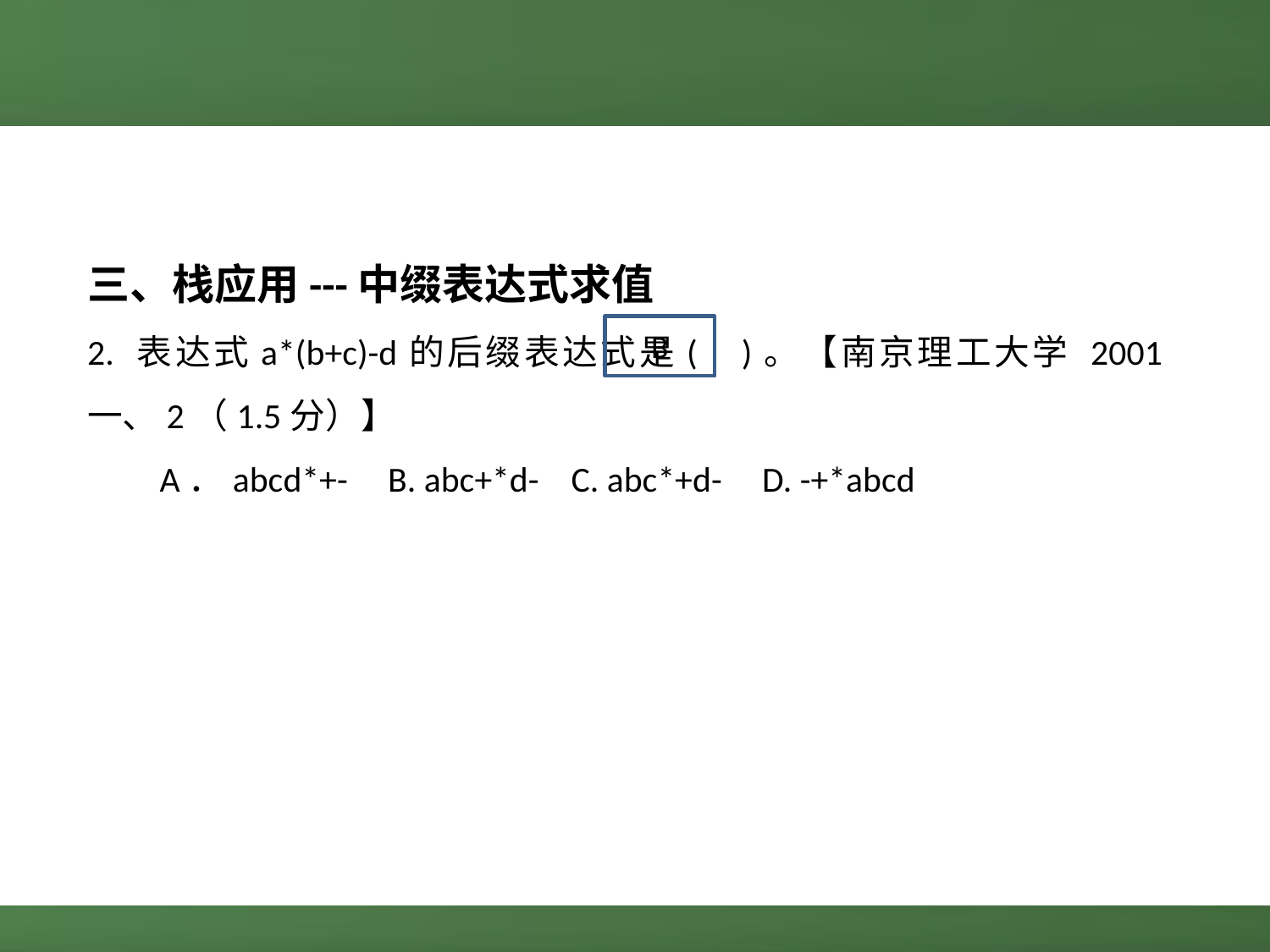

三、栈应用---中缀表达式求值
2. 表达式a*(b+c)-d的后缀表达式是(    )。【南京理工大学 2001 一、2（1.5分）】
         A．abcd*+-     B. abc+*d-    C. abc*+d-     D. -+*abcd
B